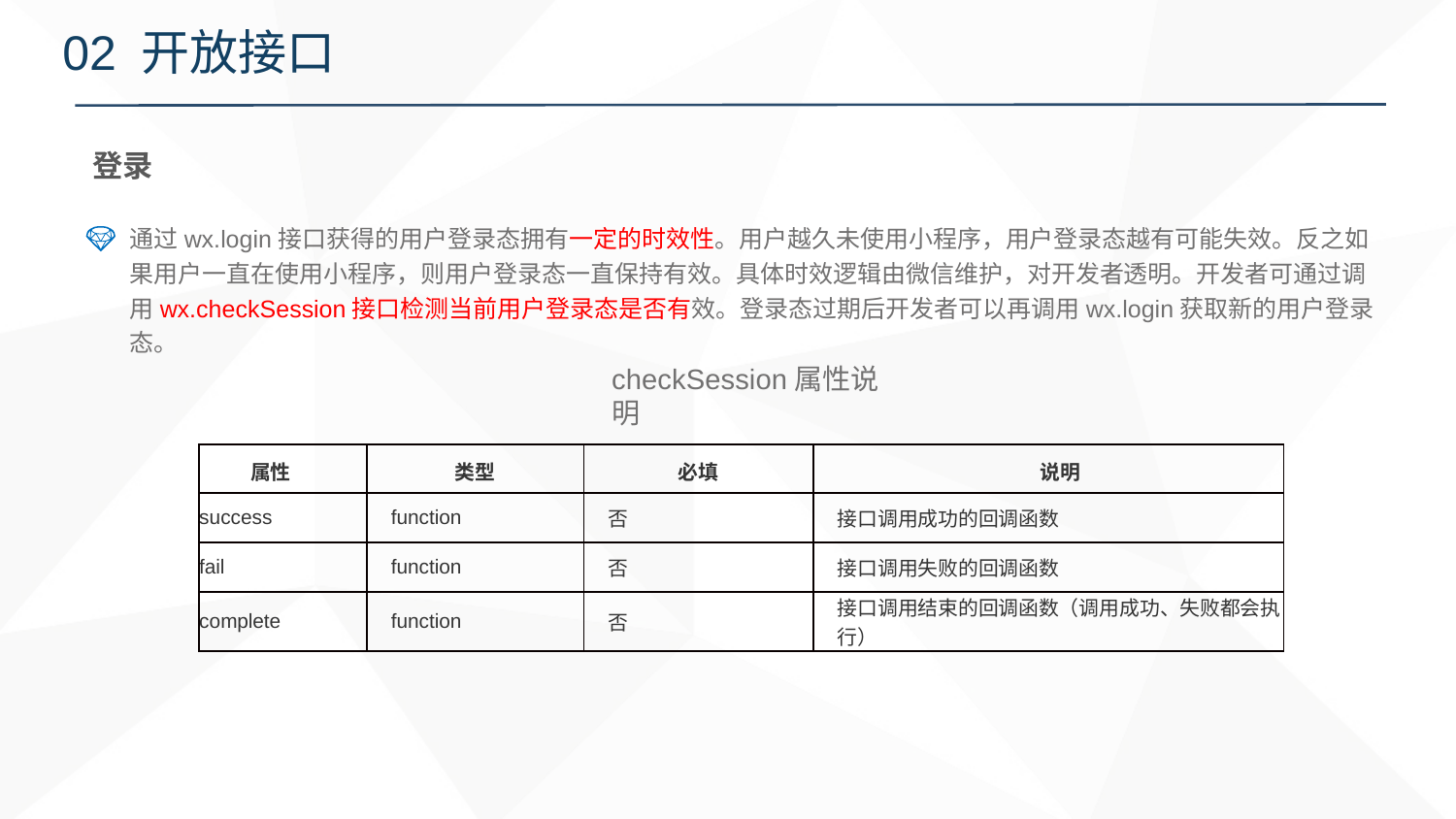

# 02 开放接口
登录
通过wx.login接口获得的用户登录态拥有一定的时效性。用户越久未使用小程序，用户登录态越有可能失效。反之如果用户一直在使用小程序，则用户登录态一直保持有效。具体时效逻辑由微信维护，对开发者透明。开发者可通过调用wx.checkSession接口检测当前用户登录态是否有效。登录态过期后开发者可以再调用wx.login获取新的用户登录态。

checkSession属性说明
| 属性 | 类型 | 必填 | 说明 |
| --- | --- | --- | --- |
| success | function | 否 | 接口调用成功的回调函数 |
| fail | function | 否 | 接口调用失败的回调函数 |
| complete | function | 否 | 接口调用结束的回调函数（调用成功、失败都会执行） |